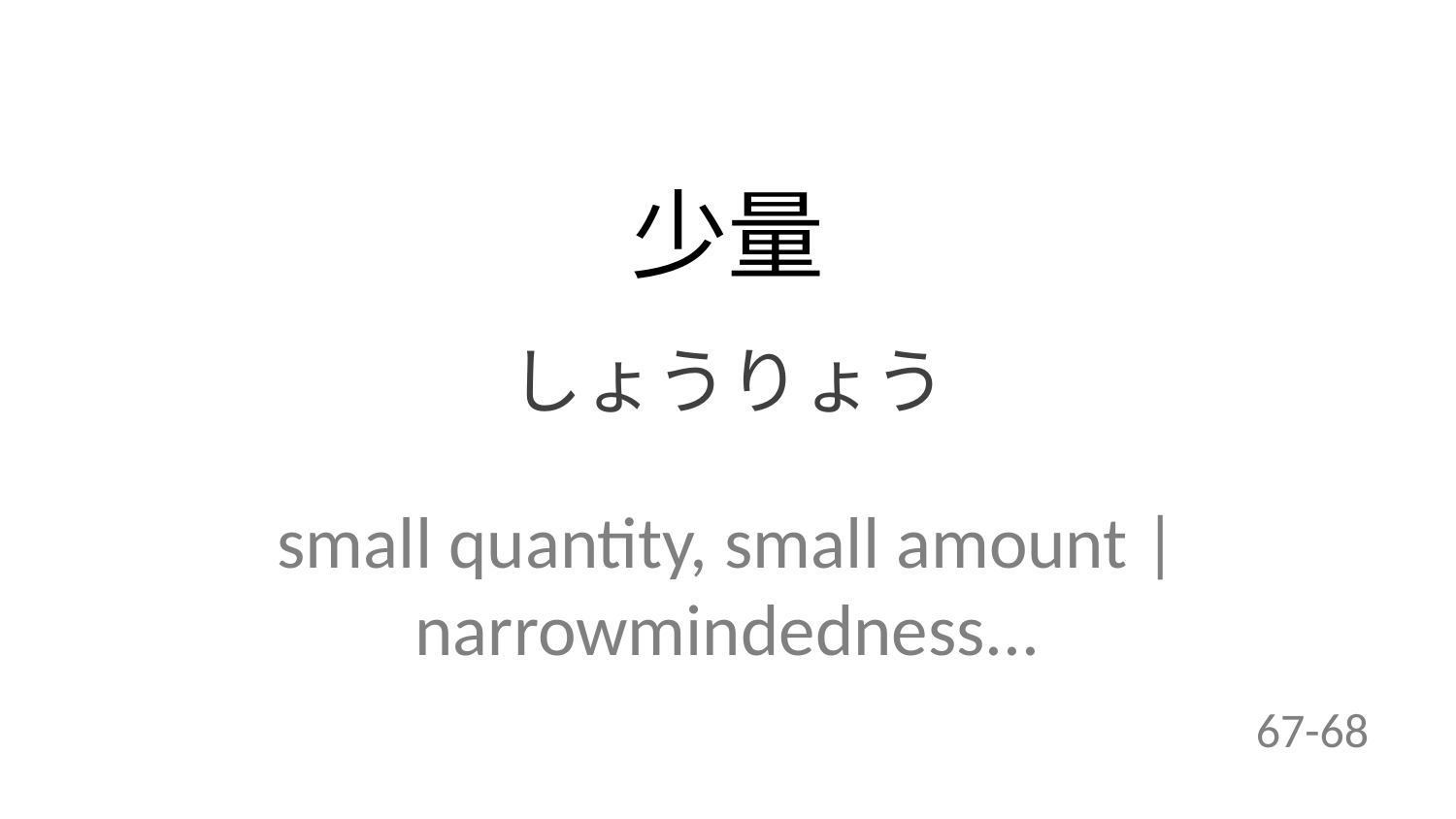

少量

しょうりょう
small quantity, small amount | narrowmindedness...
67-68